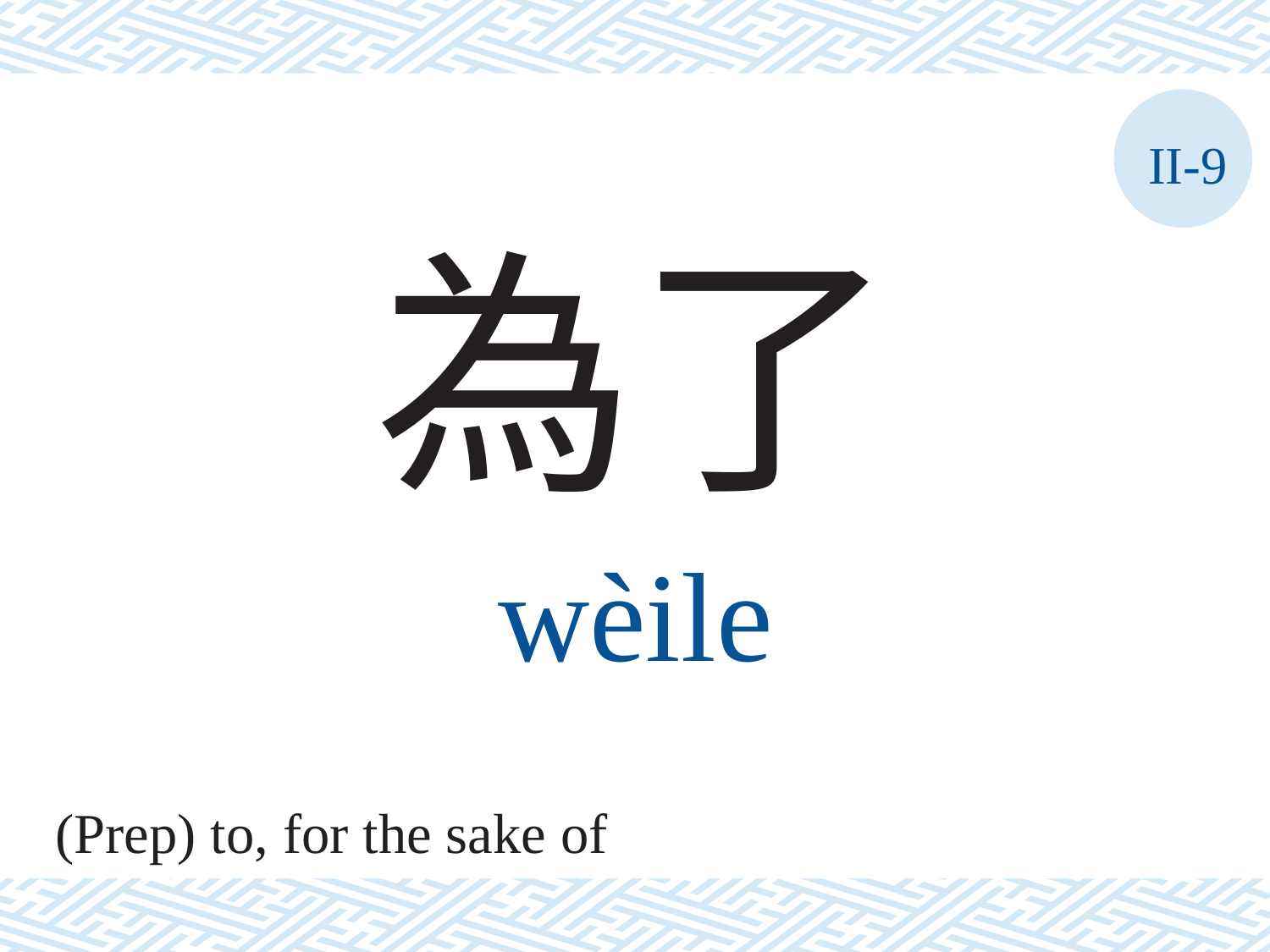

II-9
為了
wèile
(Prep) to, for the sake of